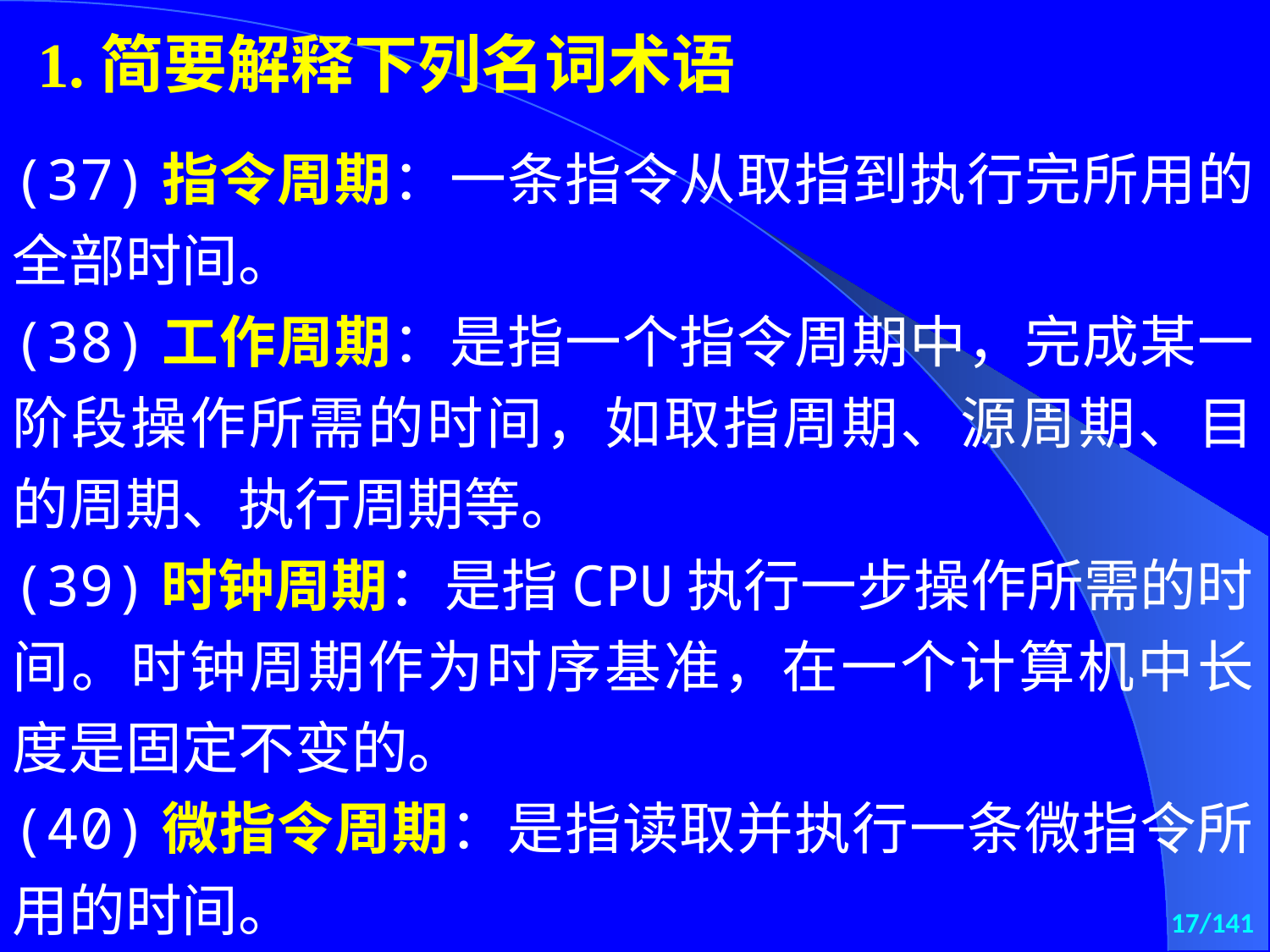

1.简要解释下列名词术语
(37)指令周期：一条指令从取指到执行完所用的全部时间。
(38)工作周期：是指一个指令周期中，完成某一阶段操作所需的时间，如取指周期、源周期、目的周期、执行周期等。
(39)时钟周期：是指CPU执行一步操作所需的时间。时钟周期作为时序基准，在一个计算机中长度是固定不变的。
(40)微指令周期：是指读取并执行一条微指令所用的时间。
17/141